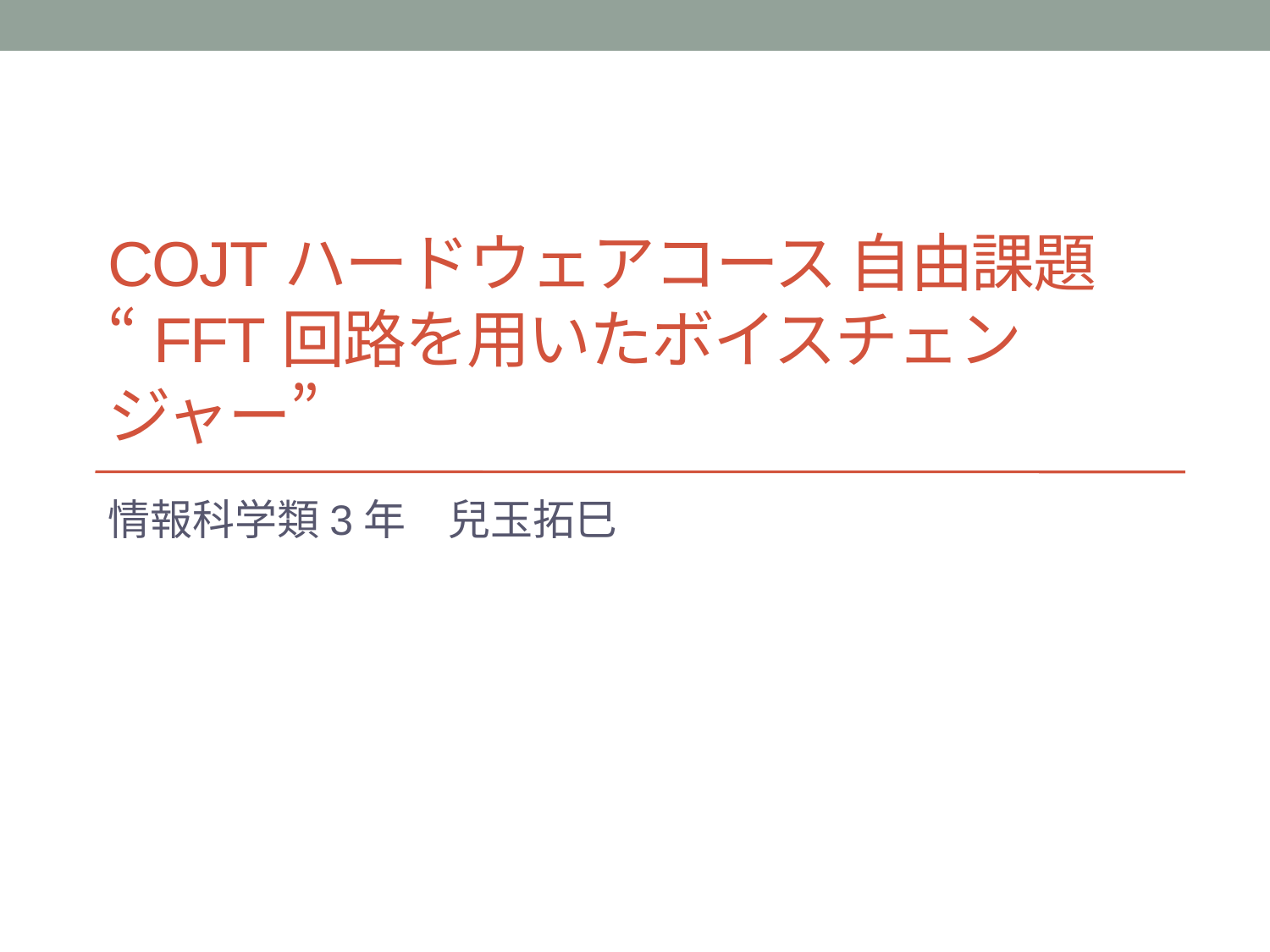

# COJTハードウェアコース 自由課題 “FFT回路を用いたボイスチェンジャー”
情報科学類3年　兒玉拓巳